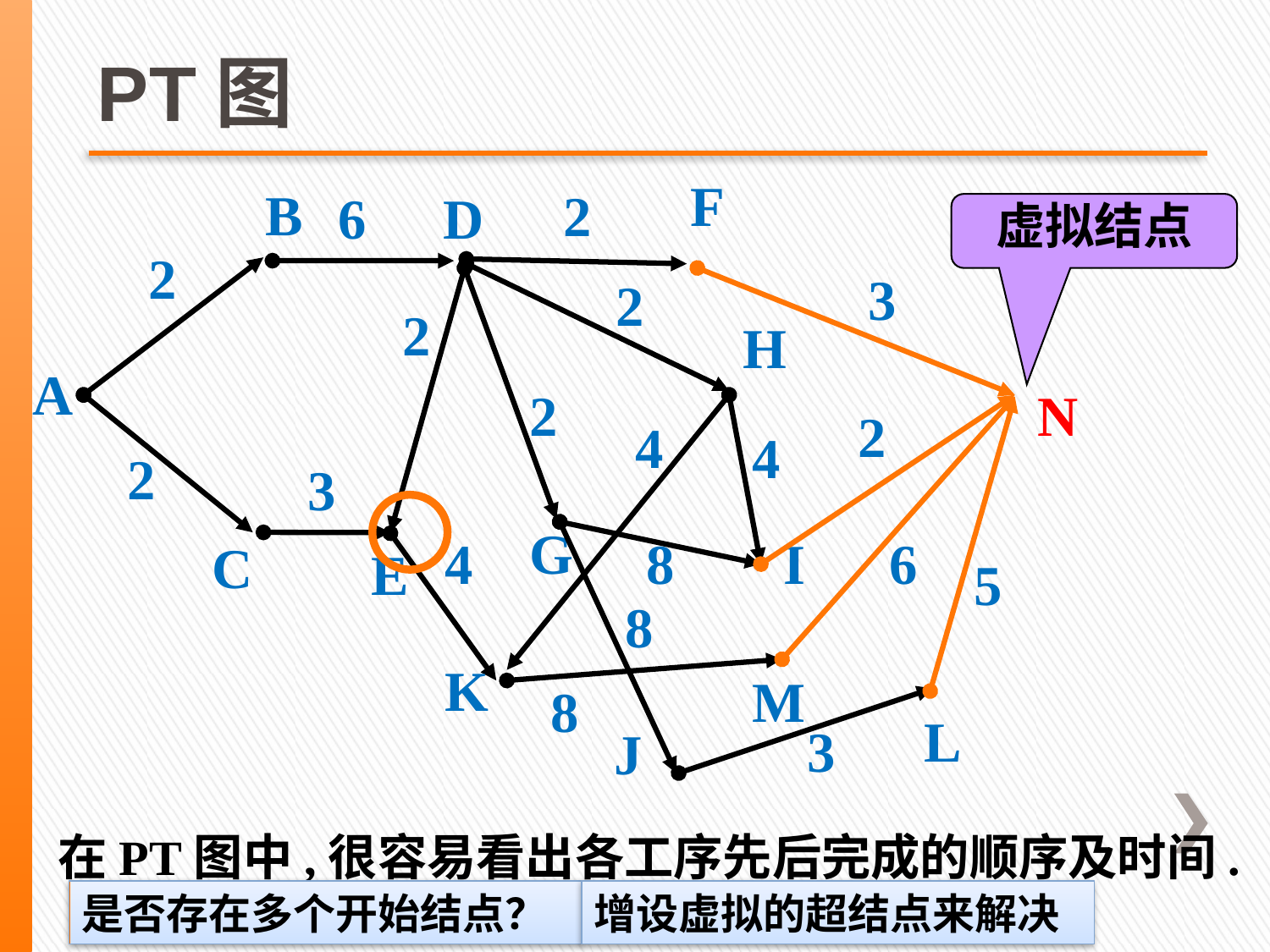

# PT图
F
2

B
6
D

虚拟结点
2

3

N

2
H

2

2
G
A

2
C

4

4

2

6

5
3

E

4

K

8
I

8
J

M
8

L
3
   在PT图中,很容易看出各工序先后完成的顺序及时间.
是否存在多个开始结点？
增设虚拟的超结点来解决